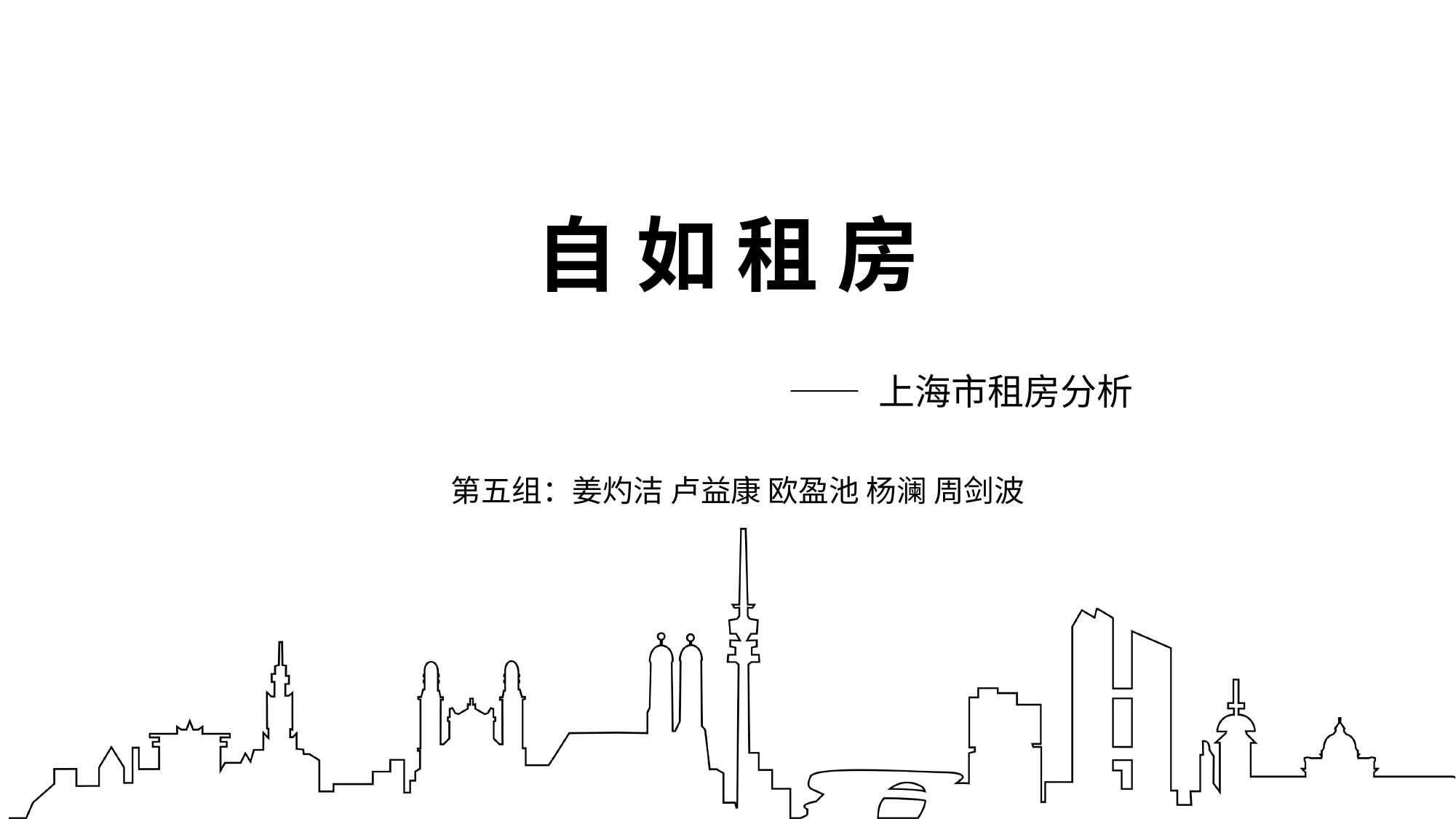

自 如 租 房
—— 上海市租房分析
第五组：姜灼洁 卢益康 欧盈池 杨澜 周剑波